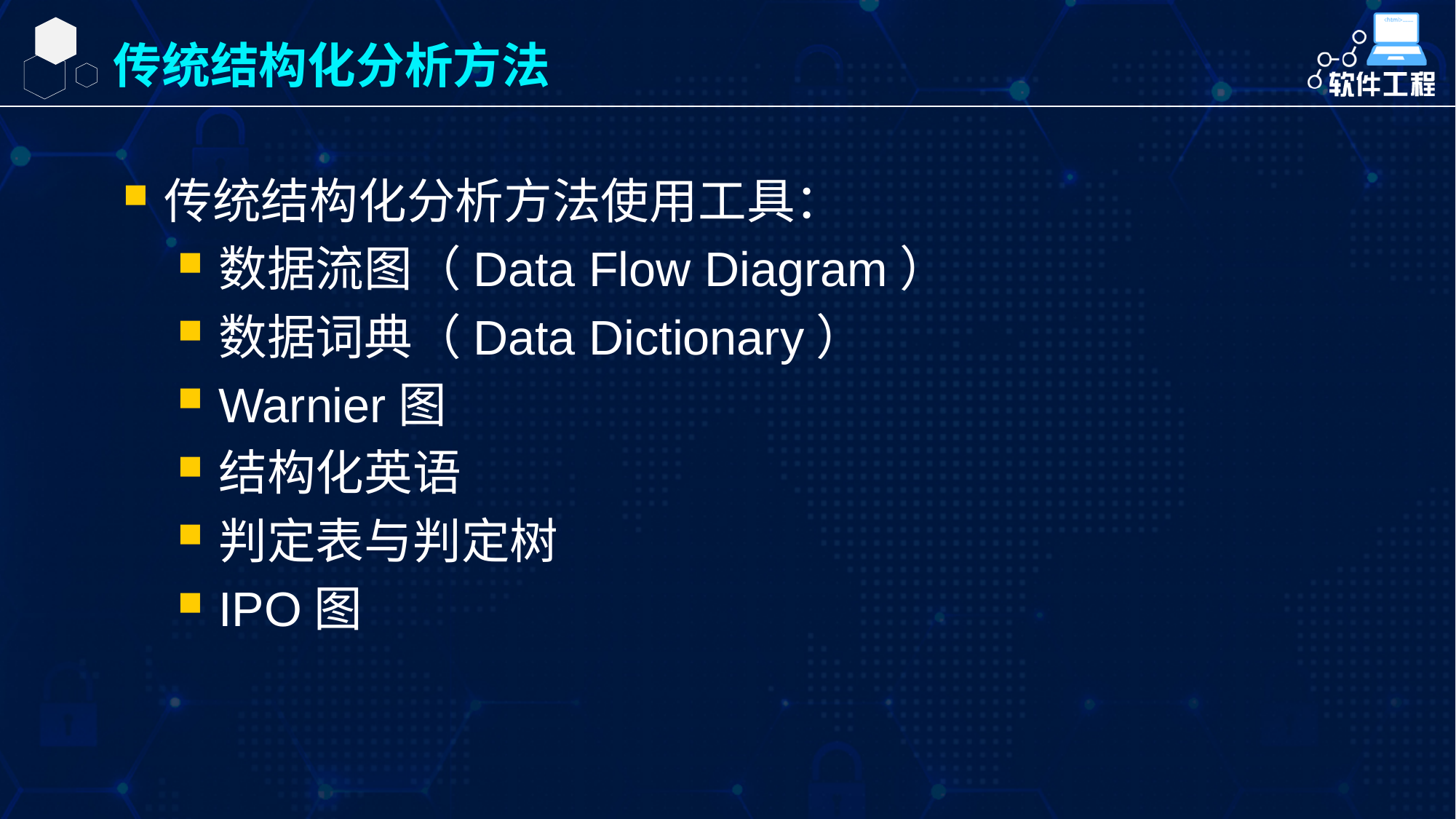

传统结构化分析方法

传统结构化分析方法使用工具：
数据流图（Data Flow Diagram）
数据词典（Data Dictionary）
Warnier图
结构化英语
判定表与判定树
IPO图